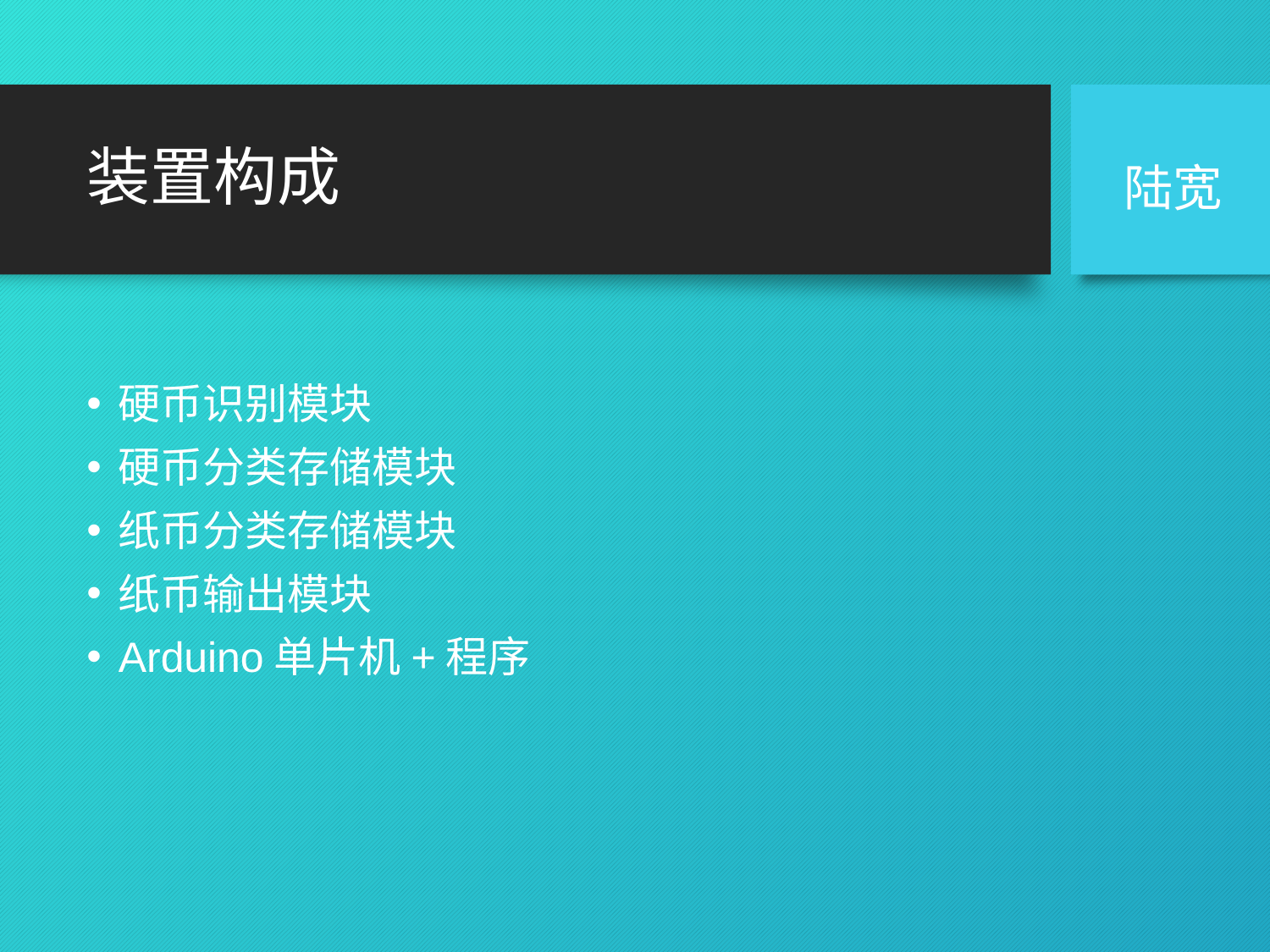

# 装置构成
陆宽
硬币识别模块
硬币分类存储模块
纸币分类存储模块
纸币输出模块
Arduino单片机+程序